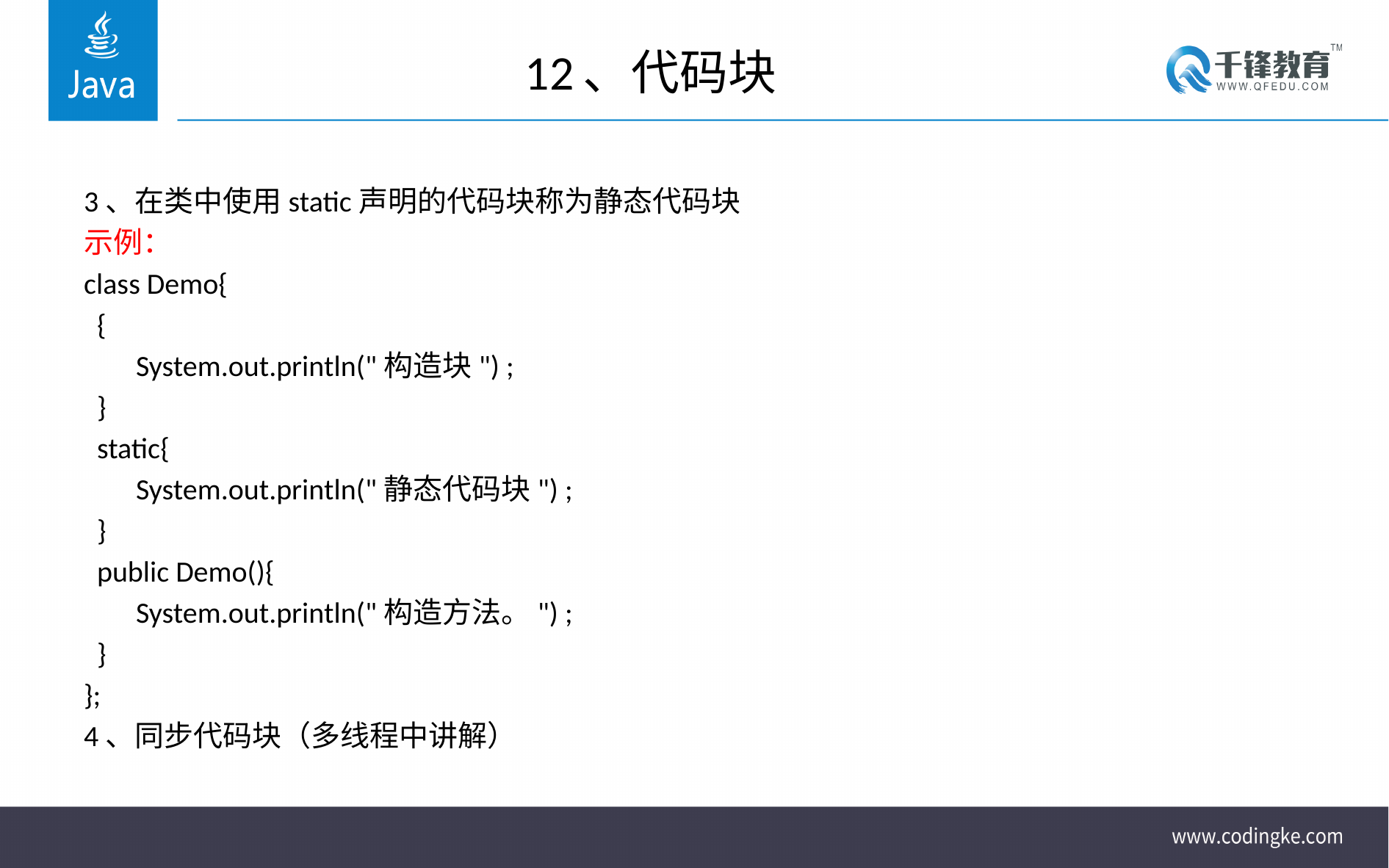

# 12、代码块
3、在类中使用static声明的代码块称为静态代码块
示例：
class Demo{
  {
	System.out.println("构造块") ;
  }
  static{
	System.out.println("静态代码块") ;
  }
  public Demo(){
	System.out.println("构造方法。") ;
  }
};
4、同步代码块（多线程中讲解）